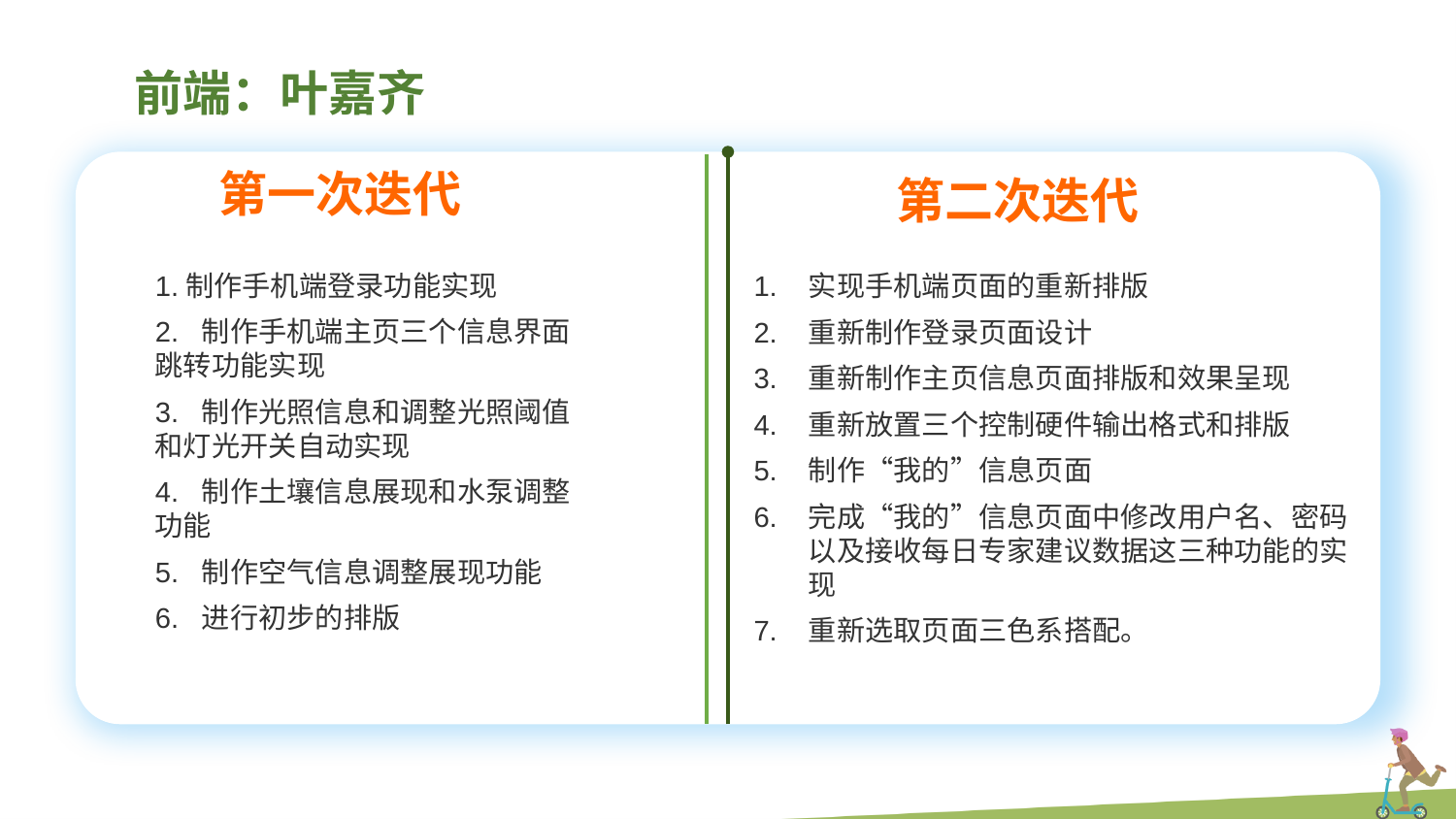

前端：叶嘉齐

第一次迭代
第二次迭代
1.制作手机端登录功能实现
2.  制作手机端主页三个信息界面跳转功能实现
3.  制作光照信息和调整光照阈值和灯光开关自动实现
4.  制作土壤信息展现和水泵调整功能
5.  制作空气信息调整展现功能
6.  进行初步的排版
实现手机端页面的重新排版
重新制作登录页面设计
重新制作主页信息页面排版和效果呈现
重新放置三个控制硬件输出格式和排版
制作“我的”信息页面
完成“我的”信息页面中修改用户名、密码以及接收每日专家建议数据这三种功能的实现
重新选取页面三色系搭配。